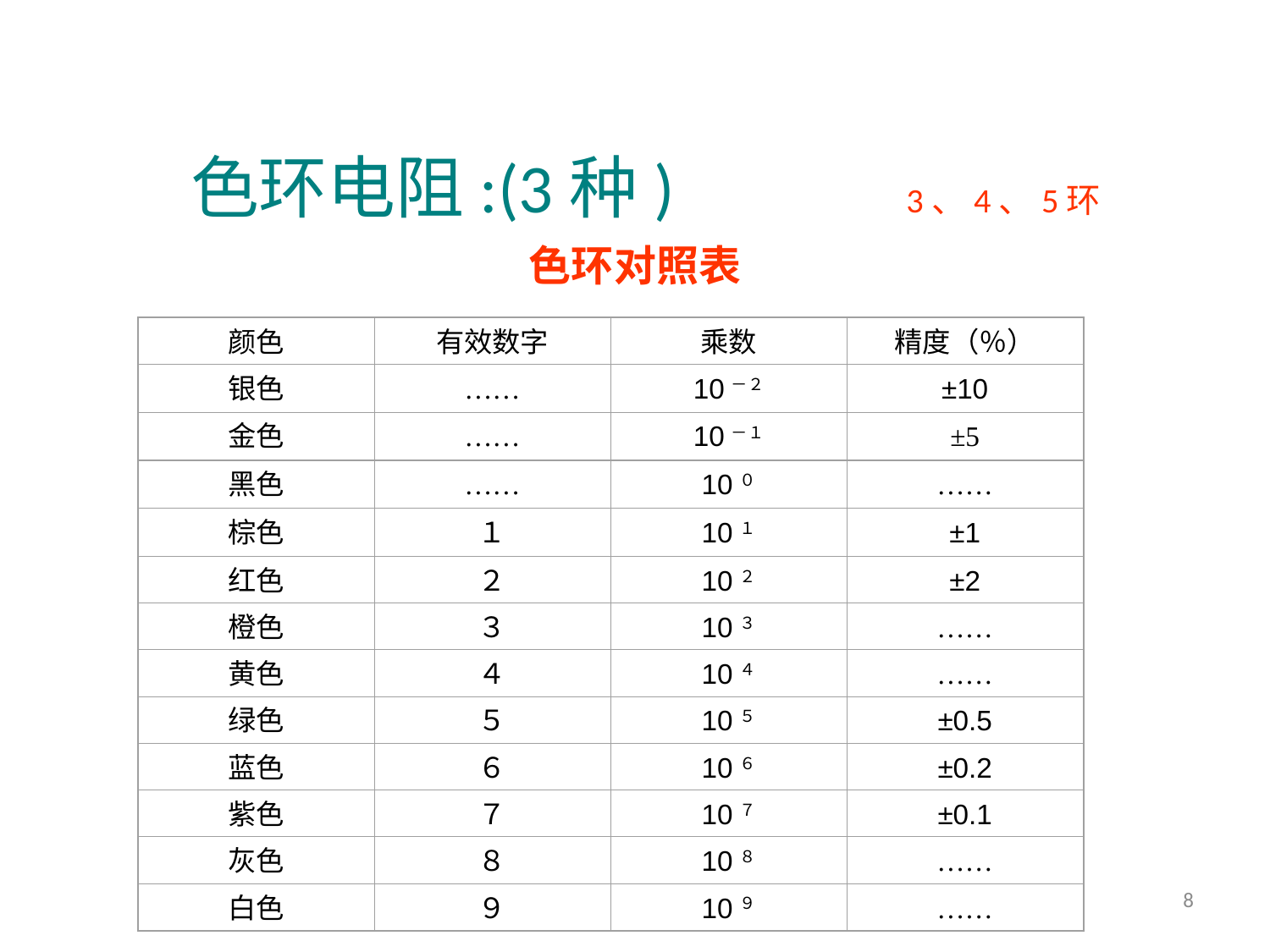

# 色环电阻:(3种)               3、4、5环
色环对照表

颜色

有效数字

乘数

精度（％）

银色

……

10－２

±10

金色

……

10－１

±5

黑色

……

10０

……

棕色

１

10１

±1

红色

２

10２

±2

橙色

３

10３

……

黄色

４

10４

……

绿色

５

10５

±0.5

蓝色

６

10６

±0.2

紫色

７

10７

±0.1

灰色

８

10８

……

白色

９

10９

……

8